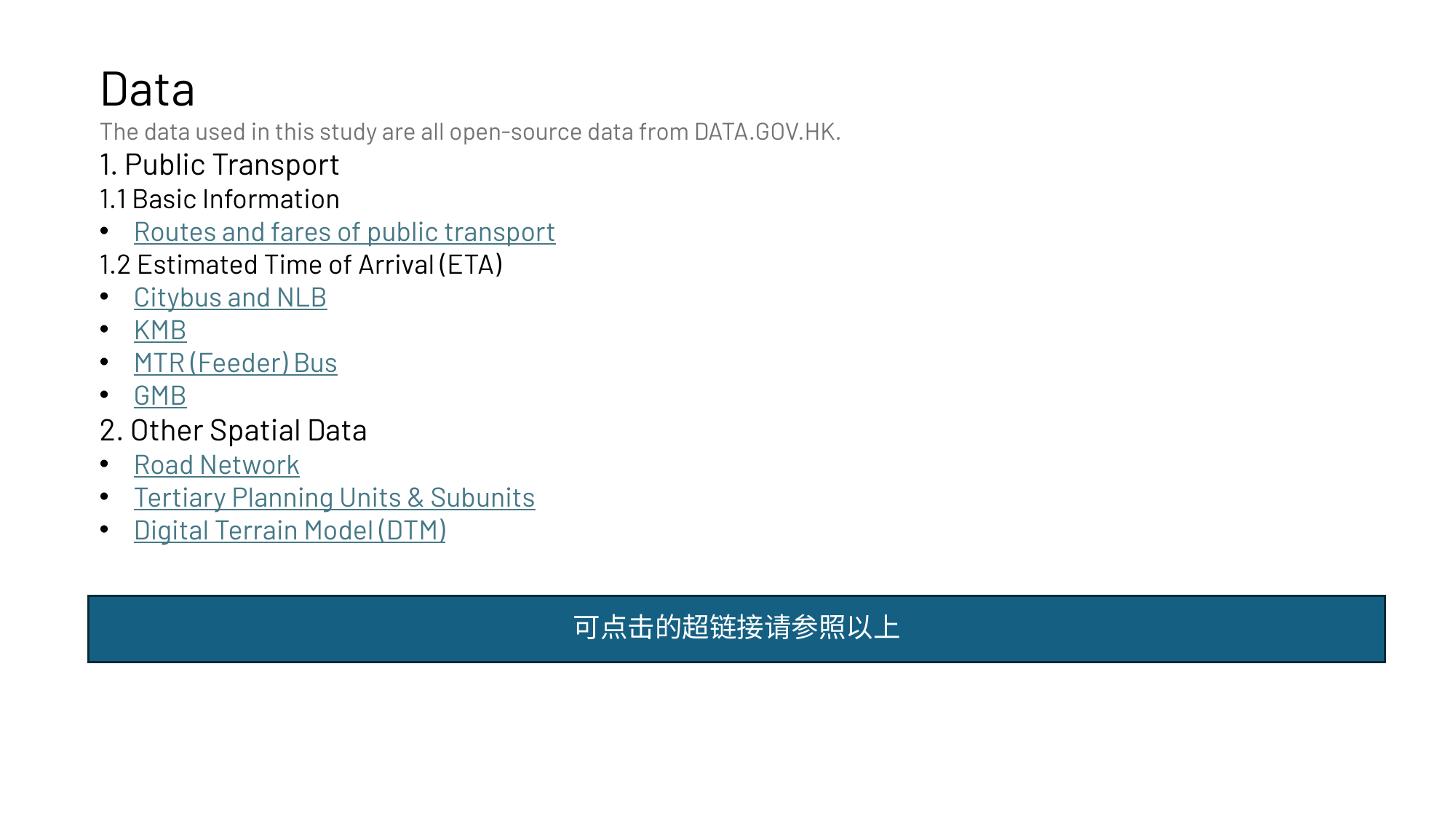

Data
The data used in this study are all open-source data from DATA.GOV.HK.
1. Public Transport
1.1 Basic Information
Routes and fares of public transport
1.2 Estimated Time of Arrival (ETA)
Citybus and NLB
KMB
MTR (Feeder) Bus
GMB
2. Other Spatial Data
Road Network
Tertiary Planning Units & Subunits
Digital Terrain Model (DTM)
可点击的超链接请参照以上